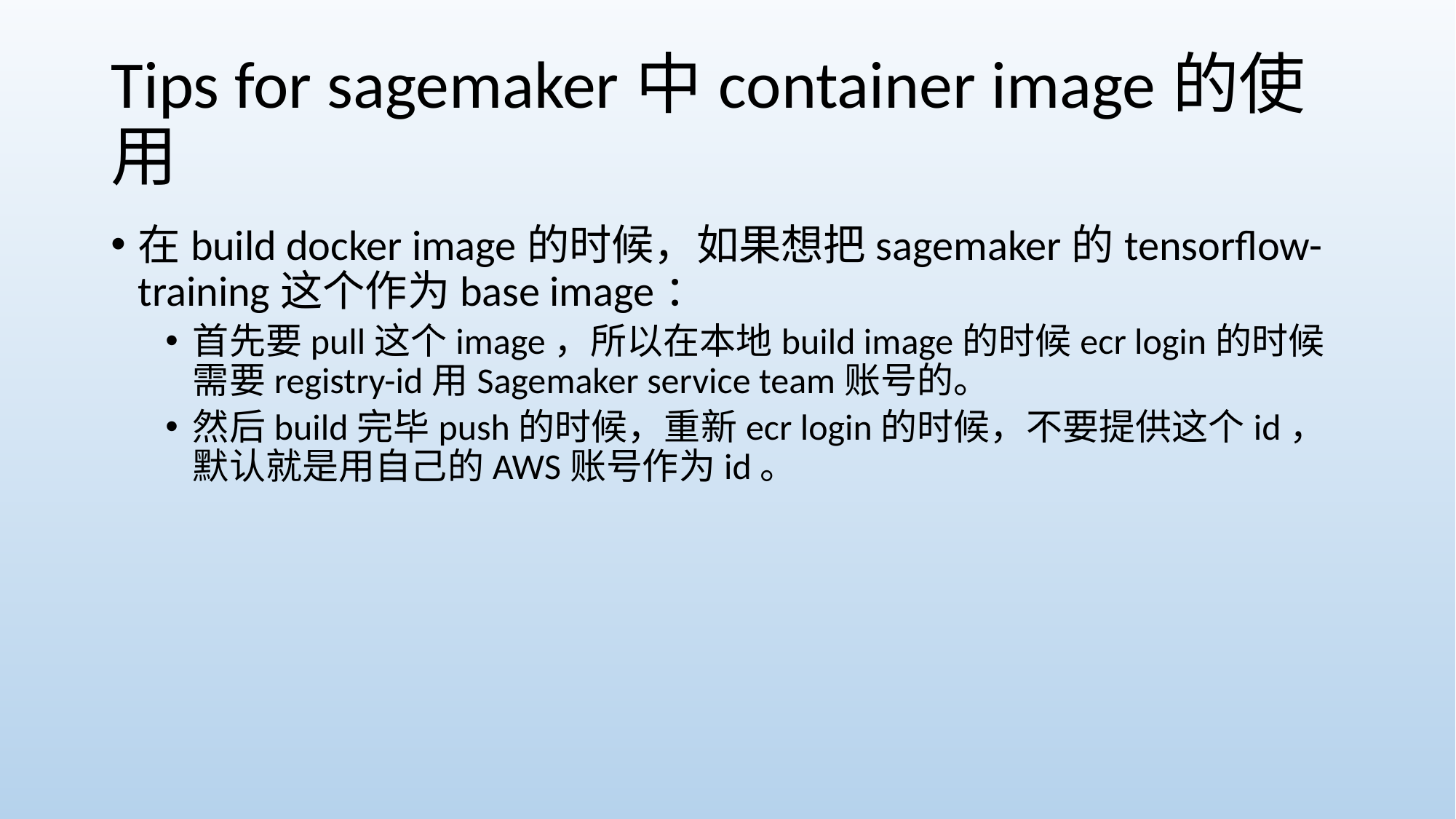

# Tips for sagemaker中container image的使用
在build docker image的时候，如果想把sagemaker的tensorflow-training这个作为base image：
首先要pull这个image，所以在本地build image的时候ecr login的时候需要registry-id用Sagemaker service team账号的。
然后build完毕push的时候，重新ecr login的时候，不要提供这个id，默认就是用自己的AWS账号作为id。